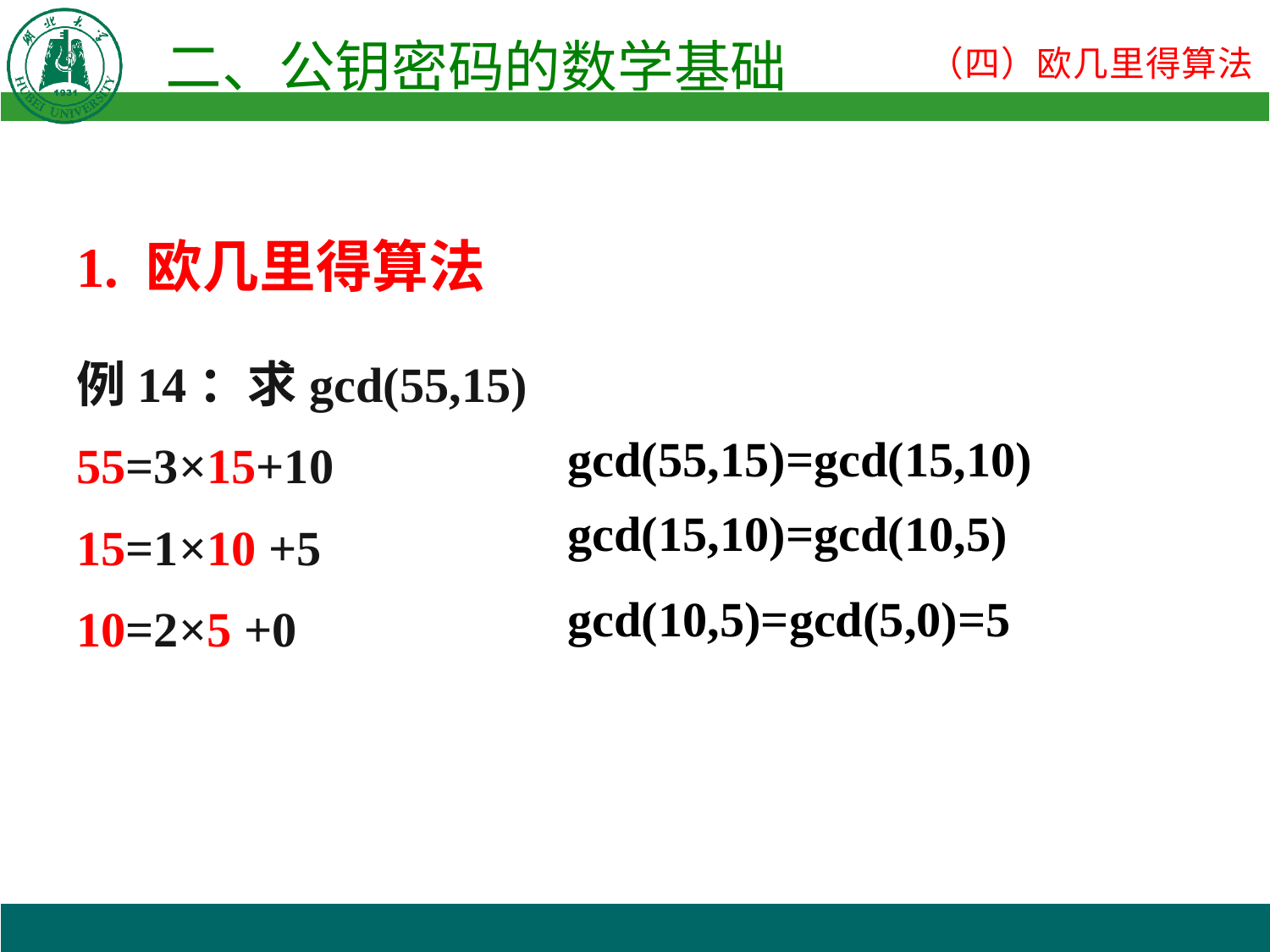

1. 欧几里得算法
例14：求gcd(55,15)
55=3×15+10
15=1×10 +5
10=2×5 +0

gcd(55,15)=gcd(15,10)
gcd(15,10)=gcd(10,5)
gcd(10,5)=gcd(5,0)=5